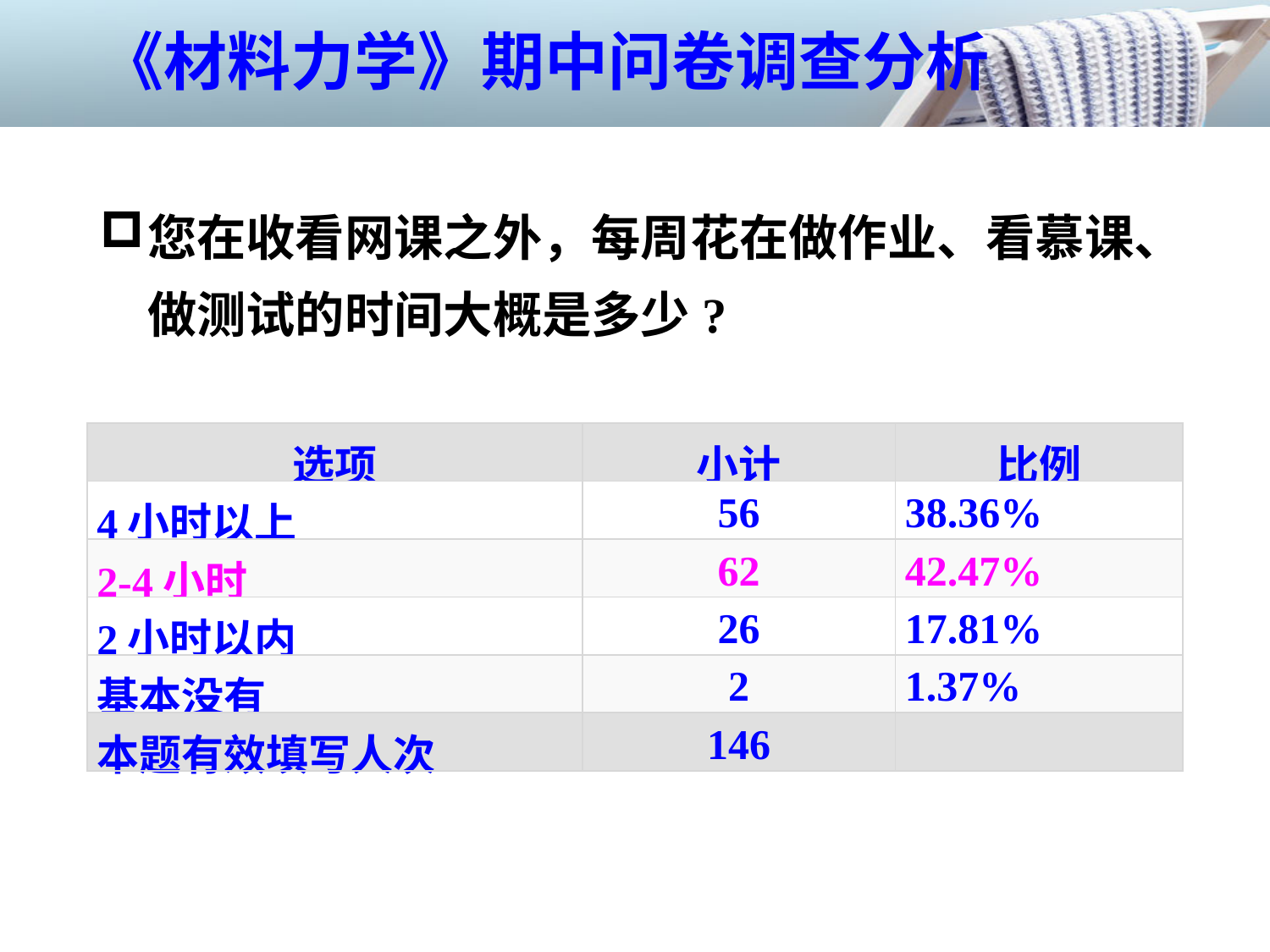

《材料力学》期中问卷调查分析
您在收看网课之外，每周花在做作业、看慕课、做测试的时间大概是多少?
| 选项 | 小计 | 比例 |
| --- | --- | --- |
| 4小时以上 | 56 | 38.36% |
| 2-4小时 | 62 | 42.47% |
| 2小时以内 | 26 | 17.81% |
| 基本没有 | 2 | 1.37% |
| 本题有效填写人次 | 146 |  |